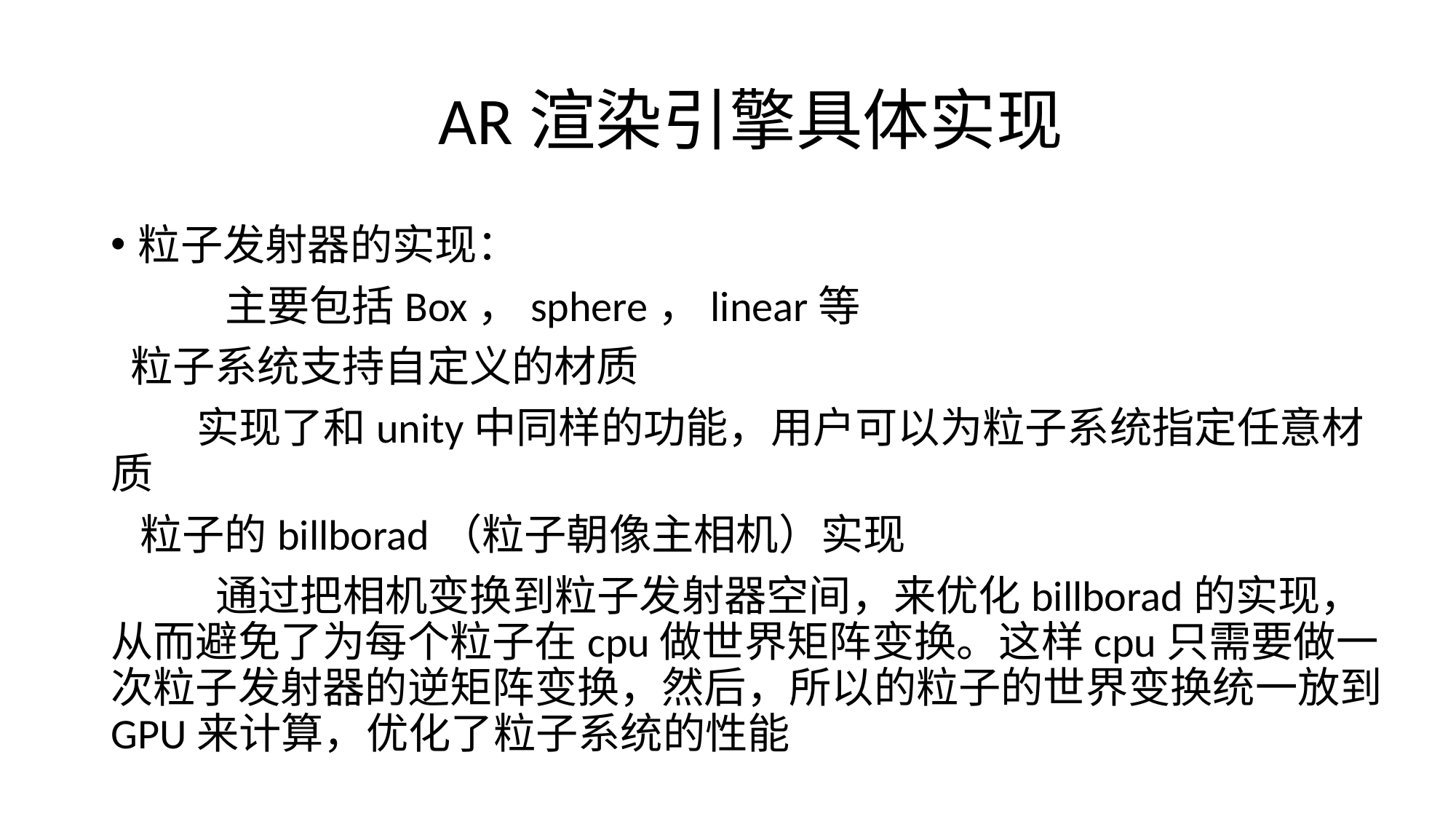

# AR渲染引擎具体实现
粒子发射器的实现：
           主要包括Box，sphere，linear等
 粒子系统支持自定义的材质
        实现了和unity中同样的功能，用户可以为粒子系统指定任意材质
  粒子的billborad（粒子朝像主相机）实现
          通过把相机变换到粒子发射器空间，来优化billborad的实现，从而避免了为每个粒子在cpu做世界矩阵变换。这样cpu只需要做一次粒子发射器的逆矩阵变换，然后，所以的粒子的世界变换统一放到GPU来计算，优化了粒子系统的性能